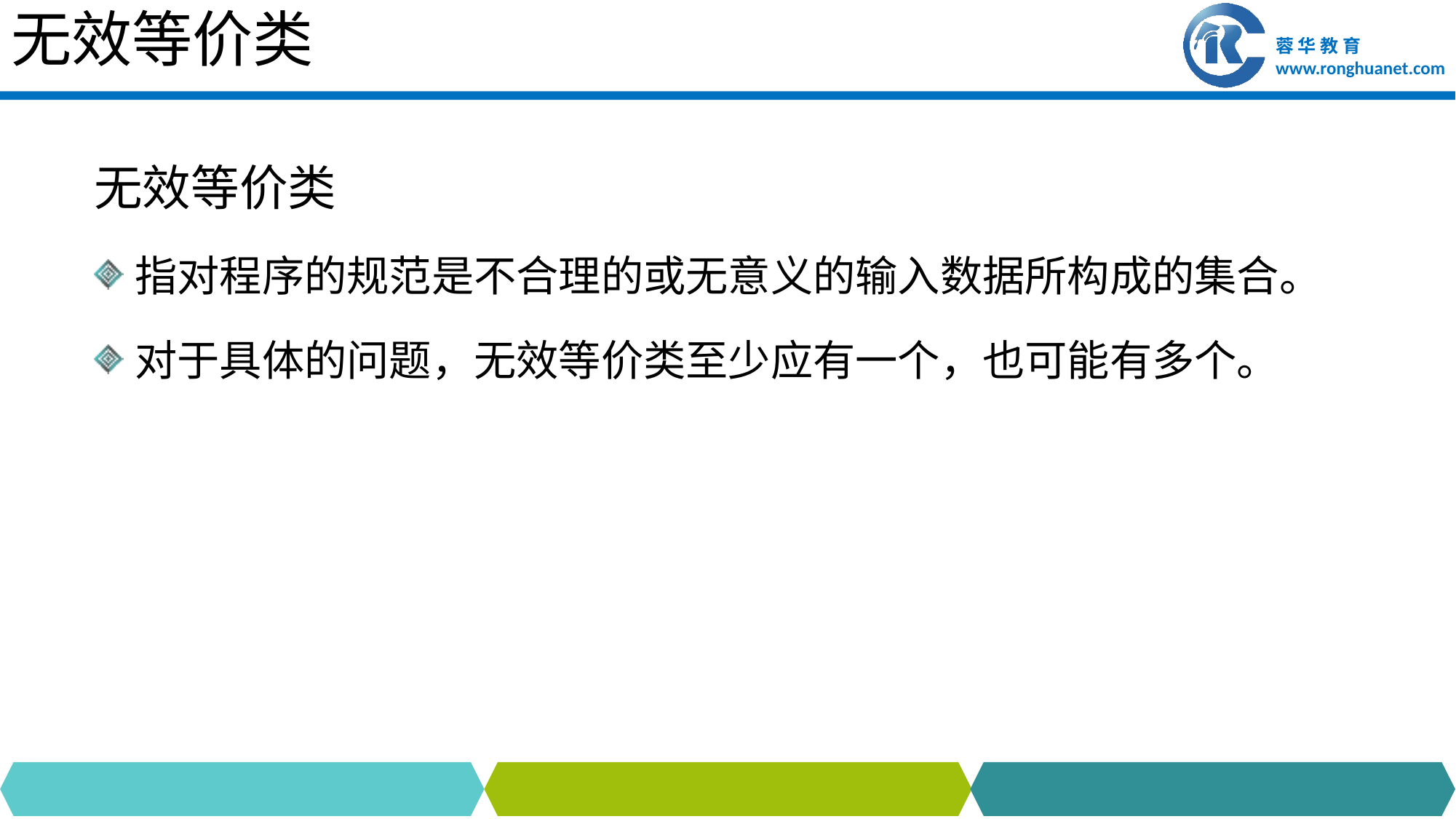

# 无效等价类
无效等价类
指对程序的规范是不合理的或无意义的输入数据所构成的集合。
对于具体的问题，无效等价类至少应有一个，也可能有多个。